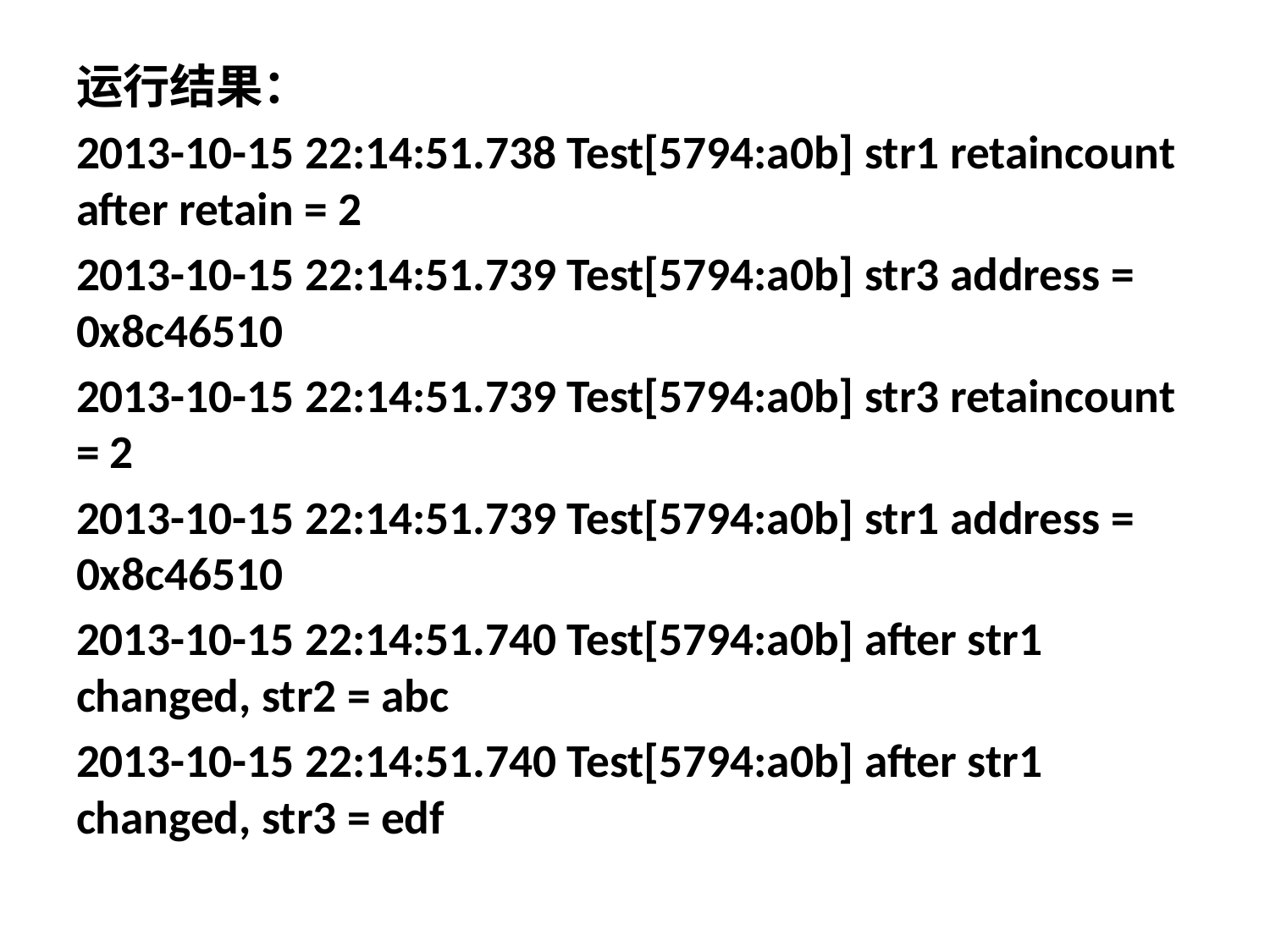

运行结果：
2013-10-15 22:14:51.738 Test[5794:a0b] str1 retaincount after retain = 2
2013-10-15 22:14:51.739 Test[5794:a0b] str3 address = 0x8c46510
2013-10-15 22:14:51.739 Test[5794:a0b] str3 retaincount = 2
2013-10-15 22:14:51.739 Test[5794:a0b] str1 address = 0x8c46510
2013-10-15 22:14:51.740 Test[5794:a0b] after str1 changed, str2 = abc
2013-10-15 22:14:51.740 Test[5794:a0b] after str1 changed, str3 = edf